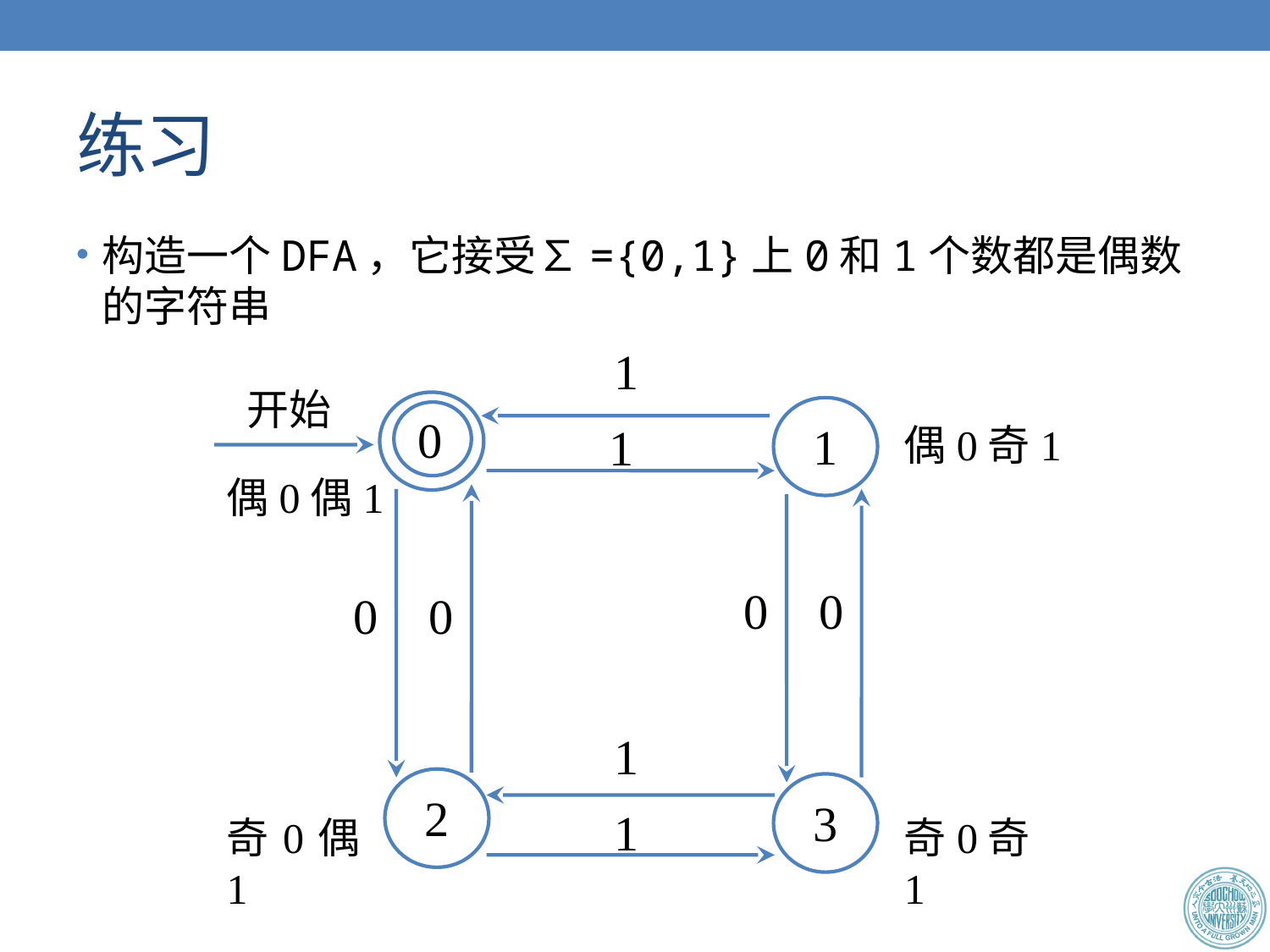

# 练习
构造一个DFA，它接受∑={0,1}上0和1个数都是偶数的字符串
1
开始

 1
0

1
偶0奇1

偶0偶1

0
0
0
0
1
 2
 3

1
奇0偶1
奇0奇1